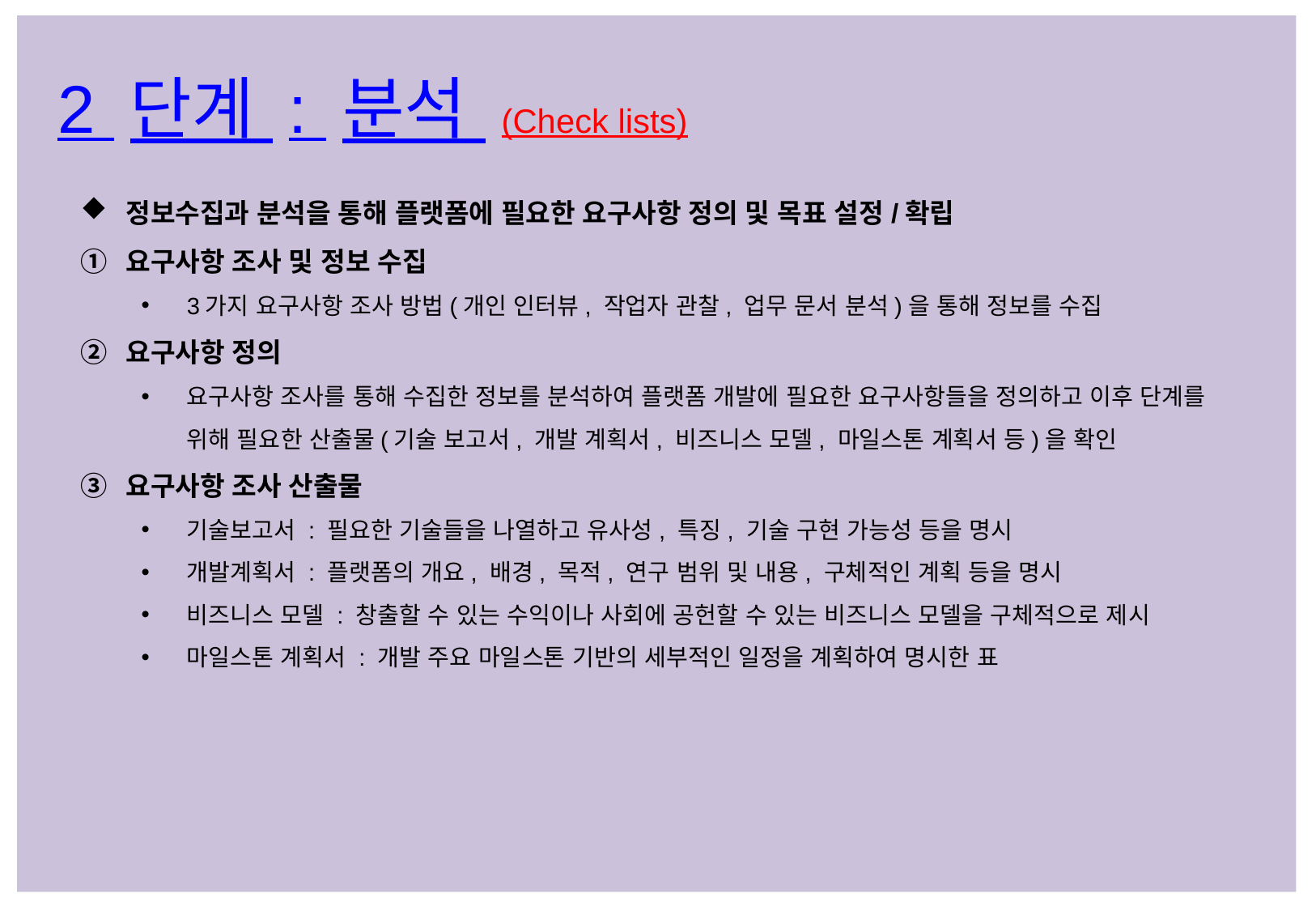

2 단계 : 분석 (Check lists)
정보수집과 분석을 통해 플랫폼에 필요한 요구사항 정의 및 목표 설정/확립
요구사항 조사 및 정보 수집
3가지 요구사항 조사 방법(개인 인터뷰, 작업자 관찰, 업무 문서 분석)을 통해 정보를 수집
요구사항 정의
요구사항 조사를 통해 수집한 정보를 분석하여 플랫폼 개발에 필요한 요구사항들을 정의하고 이후 단계를 위해 필요한 산출물(기술 보고서, 개발 계획서, 비즈니스 모델, 마일스톤 계획서 등)을 확인
요구사항 조사 산출물
기술보고서 : 필요한 기술들을 나열하고 유사성, 특징, 기술 구현 가능성 등을 명시
개발계획서 : 플랫폼의 개요, 배경, 목적, 연구 범위 및 내용, 구체적인 계획 등을 명시
비즈니스 모델 : 창출할 수 있는 수익이나 사회에 공헌할 수 있는 비즈니스 모델을 구체적으로 제시
마일스톤 계획서 : 개발 주요 마일스톤 기반의 세부적인 일정을 계획하여 명시한 표